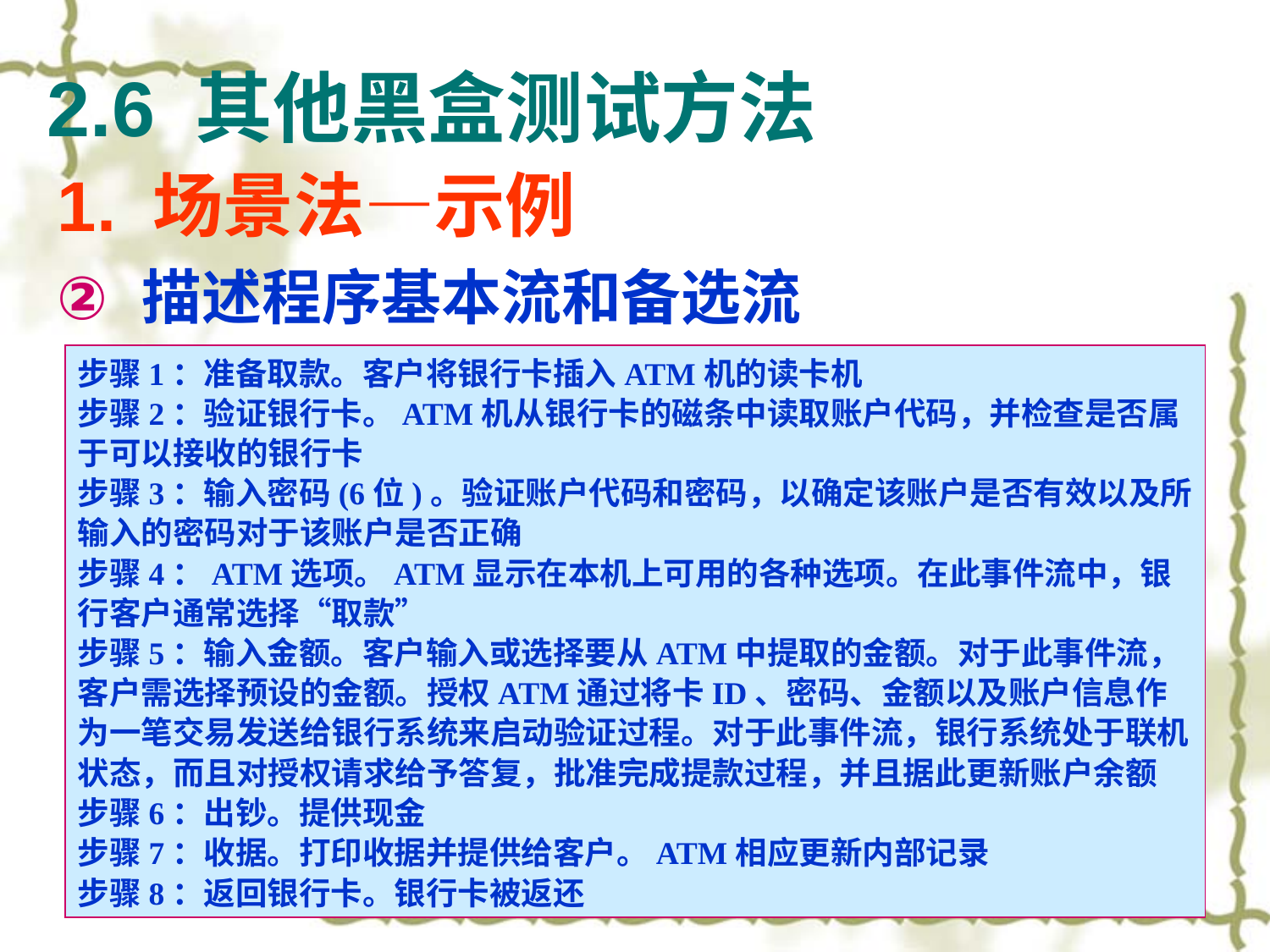

2.6 其他黑盒测试方法
1. 场景法—示例
描述程序基本流和备选流
步骤1：准备取款。客户将银行卡插入ATM机的读卡机
步骤2：验证银行卡。ATM机从银行卡的磁条中读取账户代码，并检查是否属于可以接收的银行卡
步骤3：输入密码(6位)。验证账户代码和密码，以确定该账户是否有效以及所输入的密码对于该账户是否正确
步骤4：ATM选项。ATM显示在本机上可用的各种选项。在此事件流中，银行客户通常选择“取款”
步骤5：输入金额。客户输入或选择要从ATM中提取的金额。对于此事件流，客户需选择预设的金额。授权ATM通过将卡ID、密码、金额以及账户信息作为一笔交易发送给银行系统来启动验证过程。对于此事件流，银行系统处于联机状态，而且对授权请求给予答复，批准完成提款过程，并且据此更新账户余额
步骤6：出钞。提供现金
步骤7：收据。打印收据并提供给客户。ATM相应更新内部记录
步骤8：返回银行卡。银行卡被返还